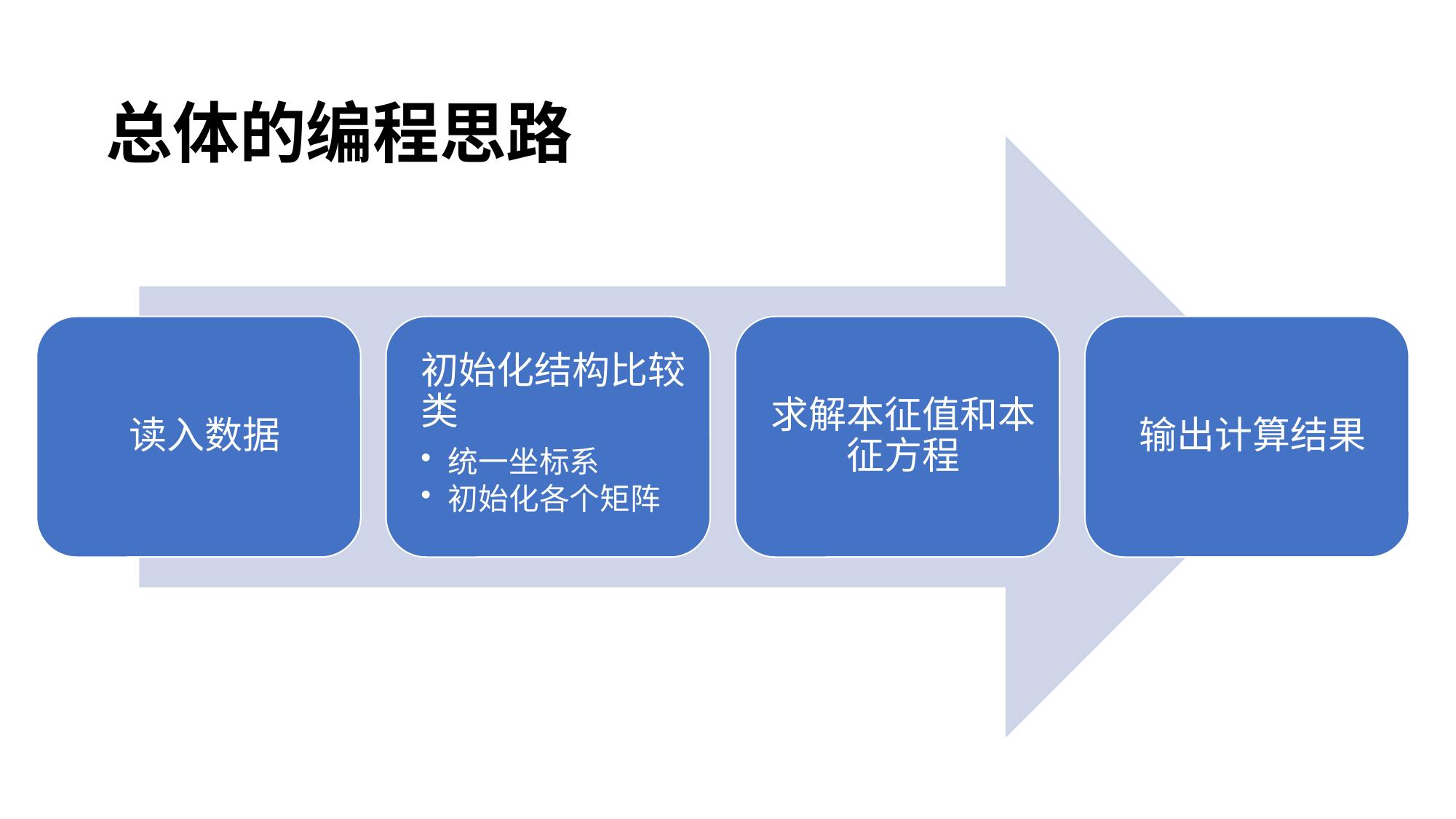

# 总体的编程思路
读入数据
初始化结构比较类
统一坐标系
初始化各个矩阵
求解本征值和本征方程
输出计算结果